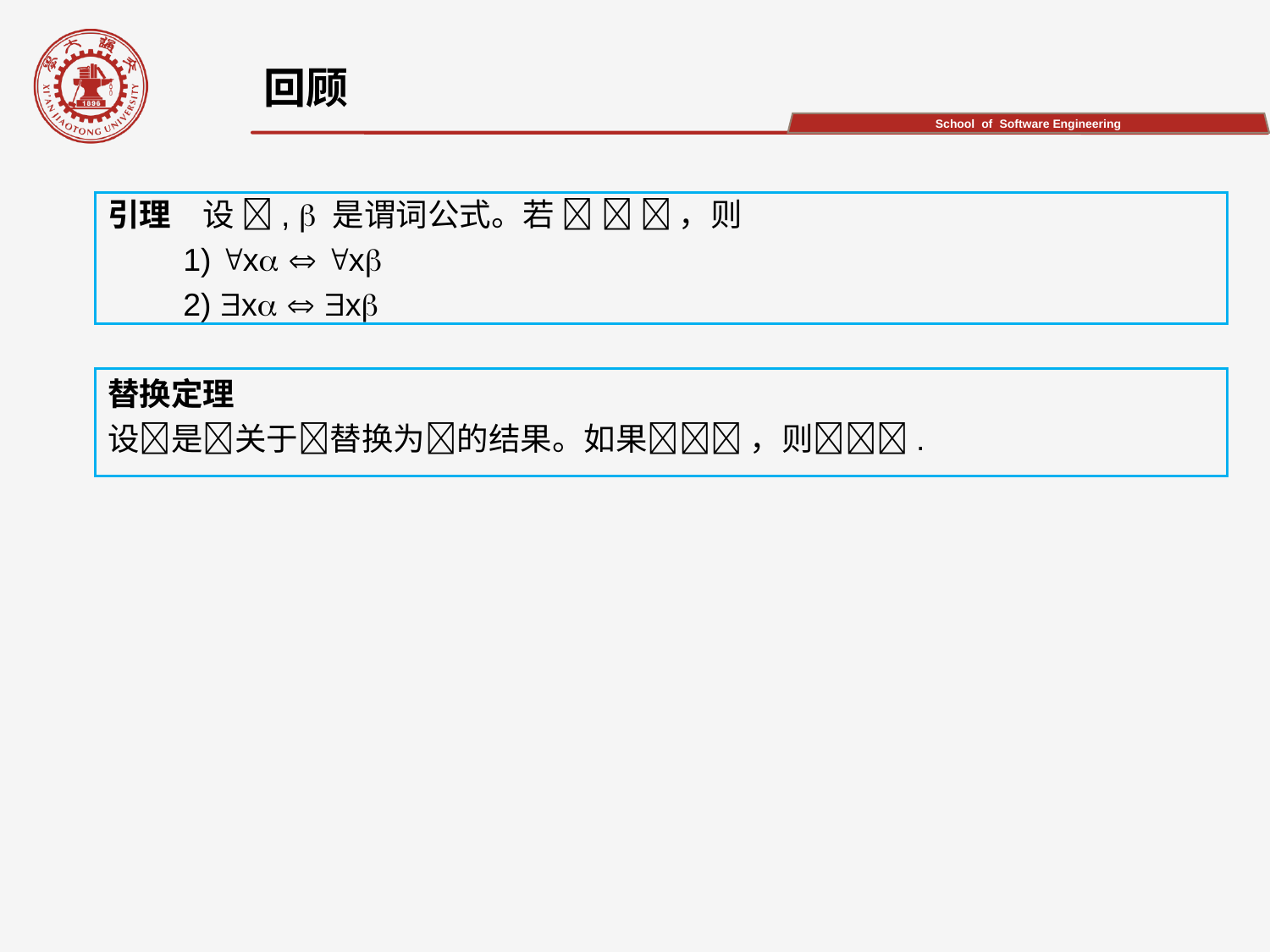

回顾

引理　设 α, β 是谓词公式。若 α ⇔ β ，则
    1) ∀xα ⇔ ∀xβ
    2) ∃xα ⇔ ∃xβ

替换定理
设β是α关于δ替换为γ的结果。如果δ⇔γ ，则α⇔β.